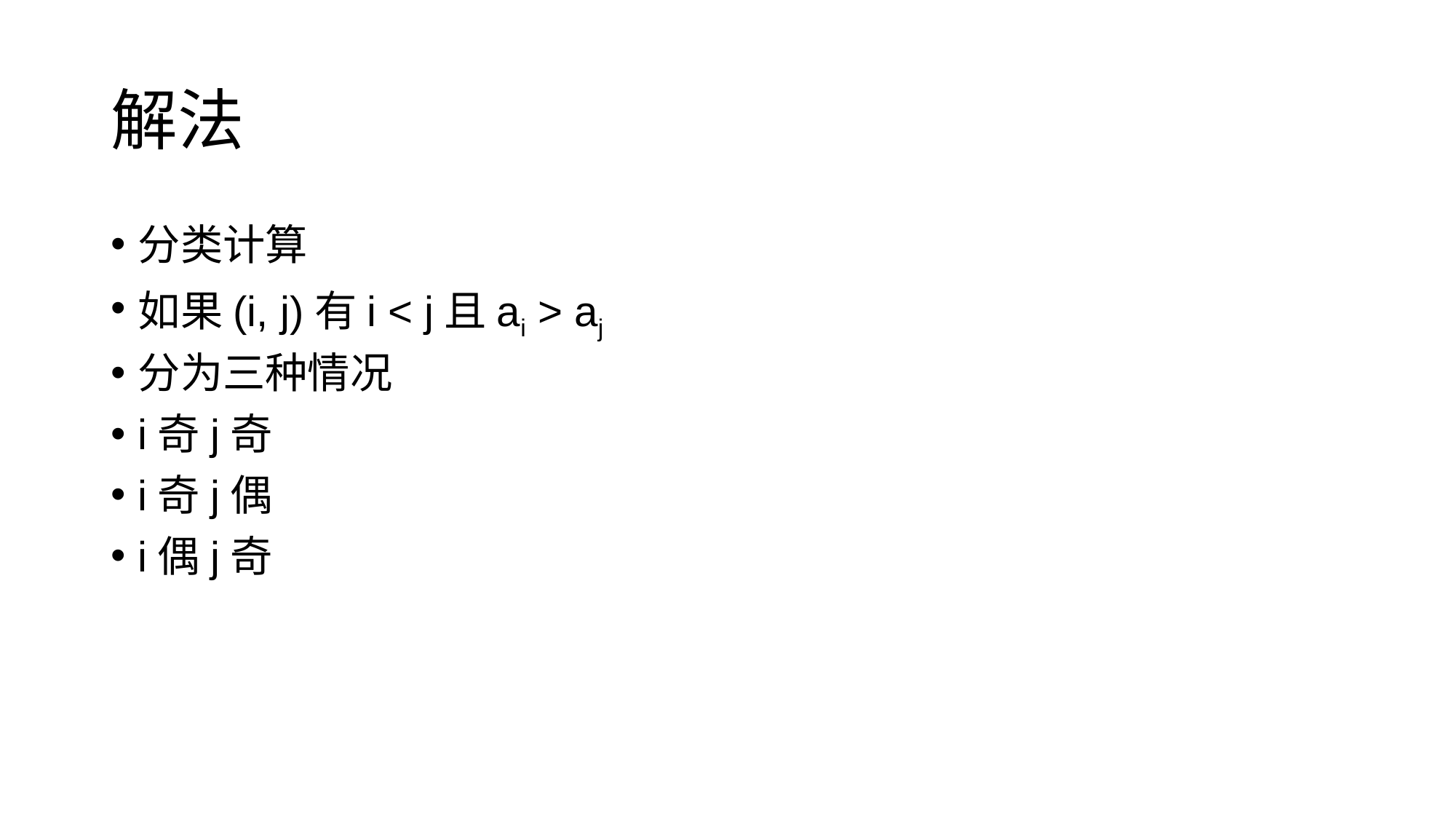

# 解法
分类计算
如果(i, j)有i < j且ai > aj
分为三种情况
i奇j奇
i奇j偶
i偶j奇